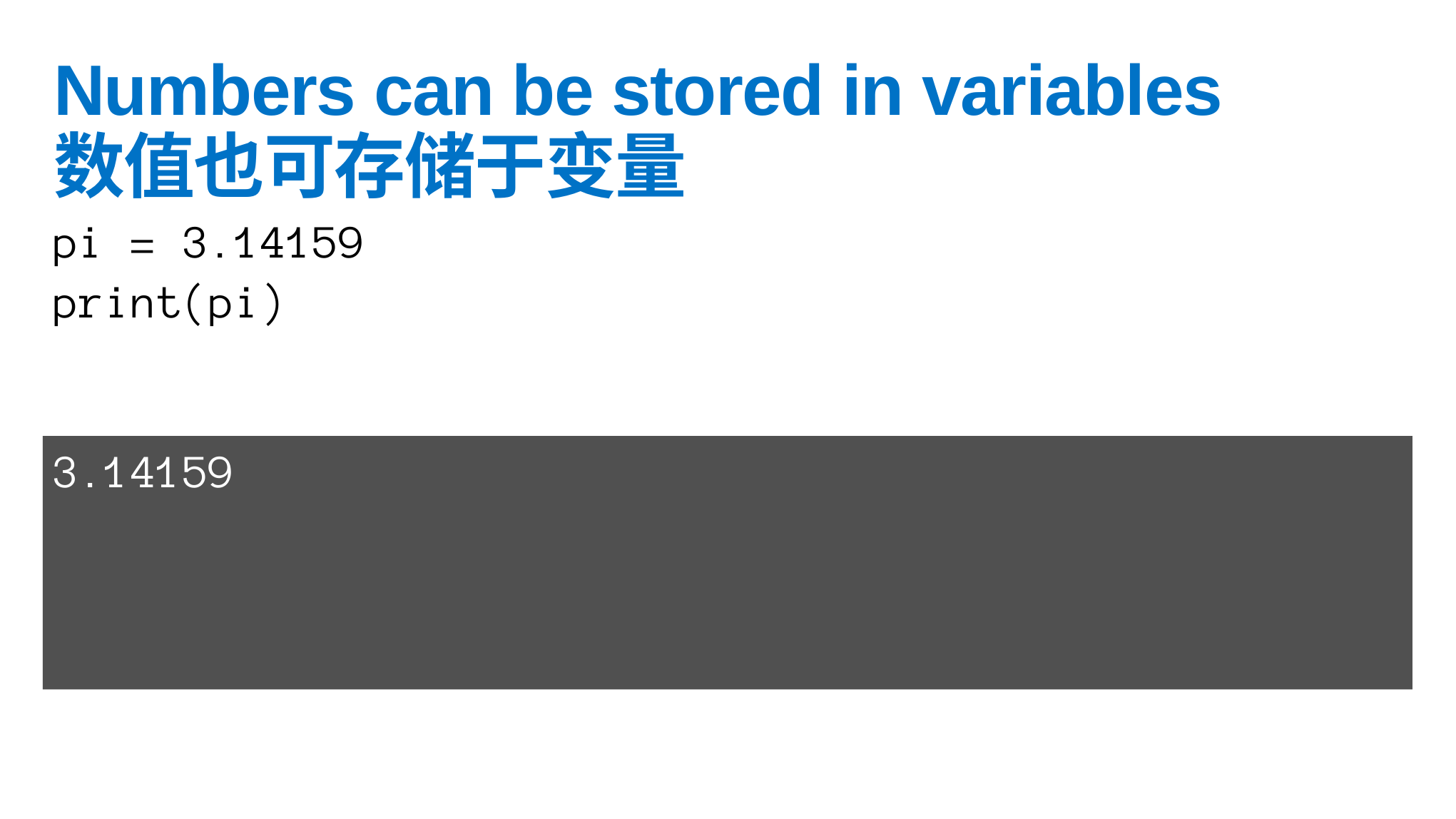

# Numbers can be stored in variables 数值也可存储于变量
pi = 3.14159
print(pi)

3.14159